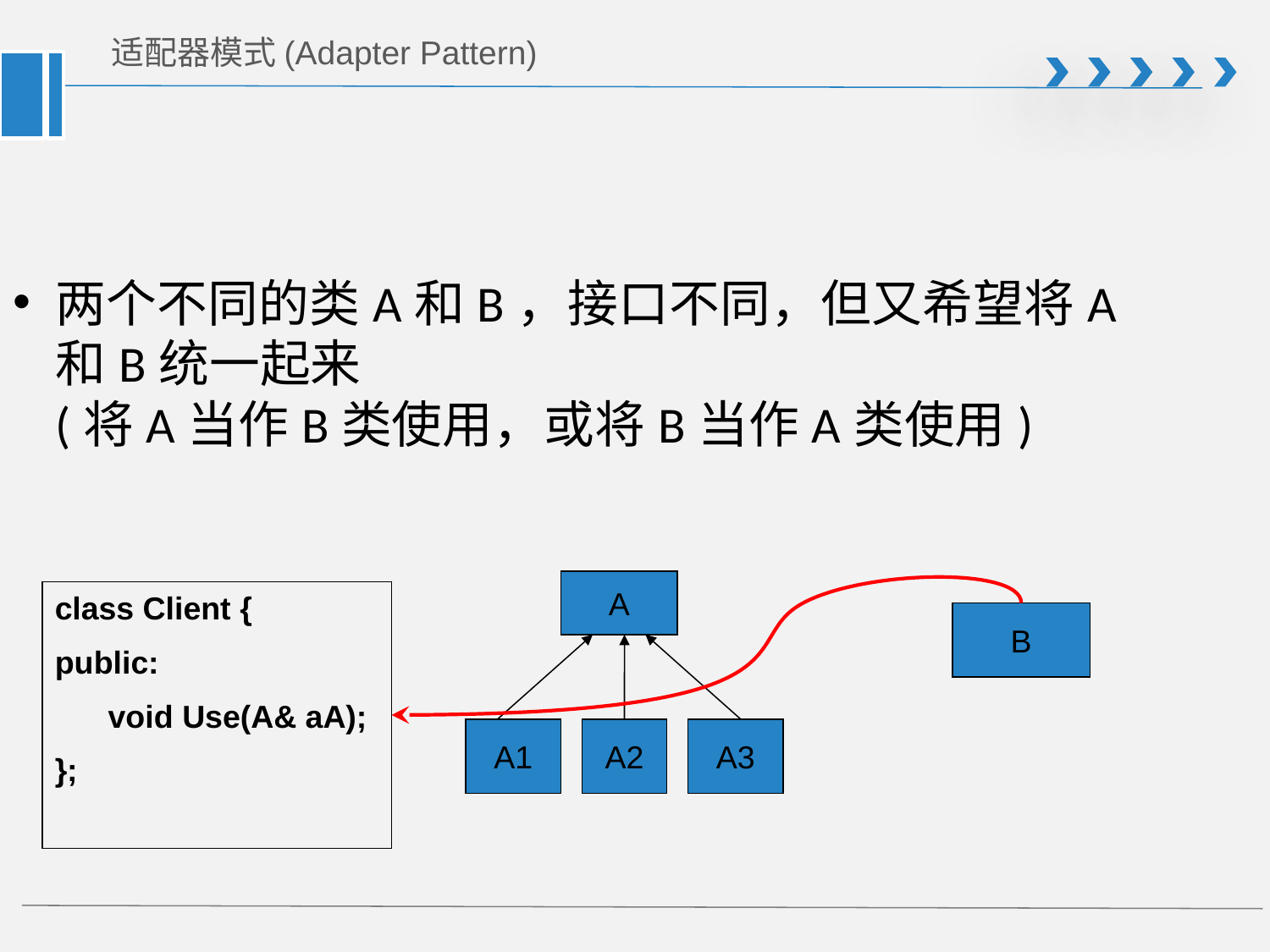

# 适配器模式(Adapter Pattern)
两个不同的类A和B，接口不同，但又希望将A和B统一起来
(将A当作B类使用，或将B当作A类使用)
A
class Client {
public:
      void Use(A& aA);
};

B

A1
A2
A3